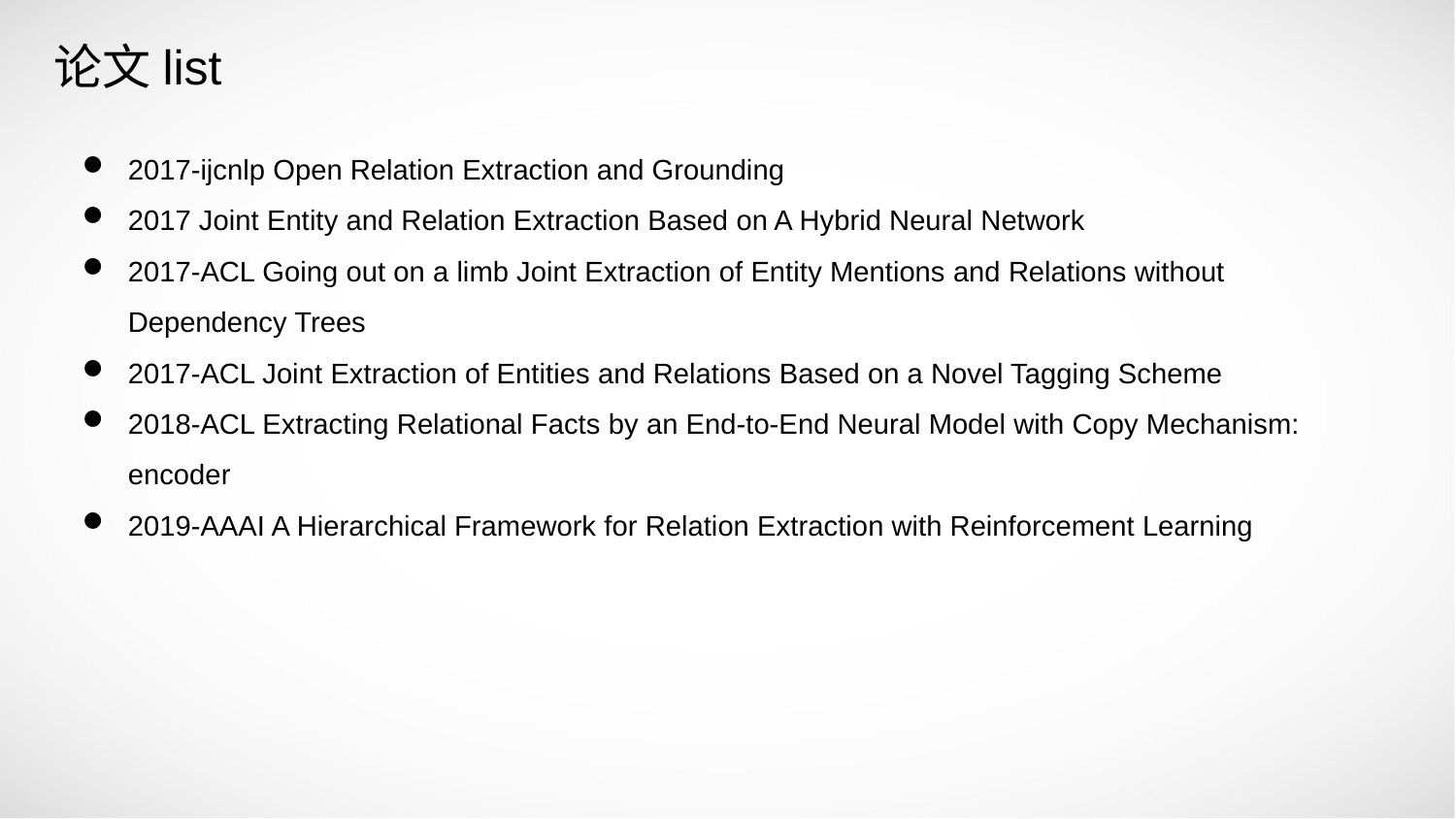

论文list
2017-ijcnlp Open Relation Extraction and Grounding
2017 Joint Entity and Relation Extraction Based on A Hybrid Neural Network
2017-ACL Going out on a limb Joint Extraction of Entity Mentions and Relations without Dependency Trees
2017-ACL Joint Extraction of Entities and Relations Based on a Novel Tagging Scheme
2018-ACL Extracting Relational Facts by an End-to-End Neural Model with Copy Mechanism: encoder
2019-AAAI A Hierarchical Framework for Relation Extraction with Reinforcement Learning